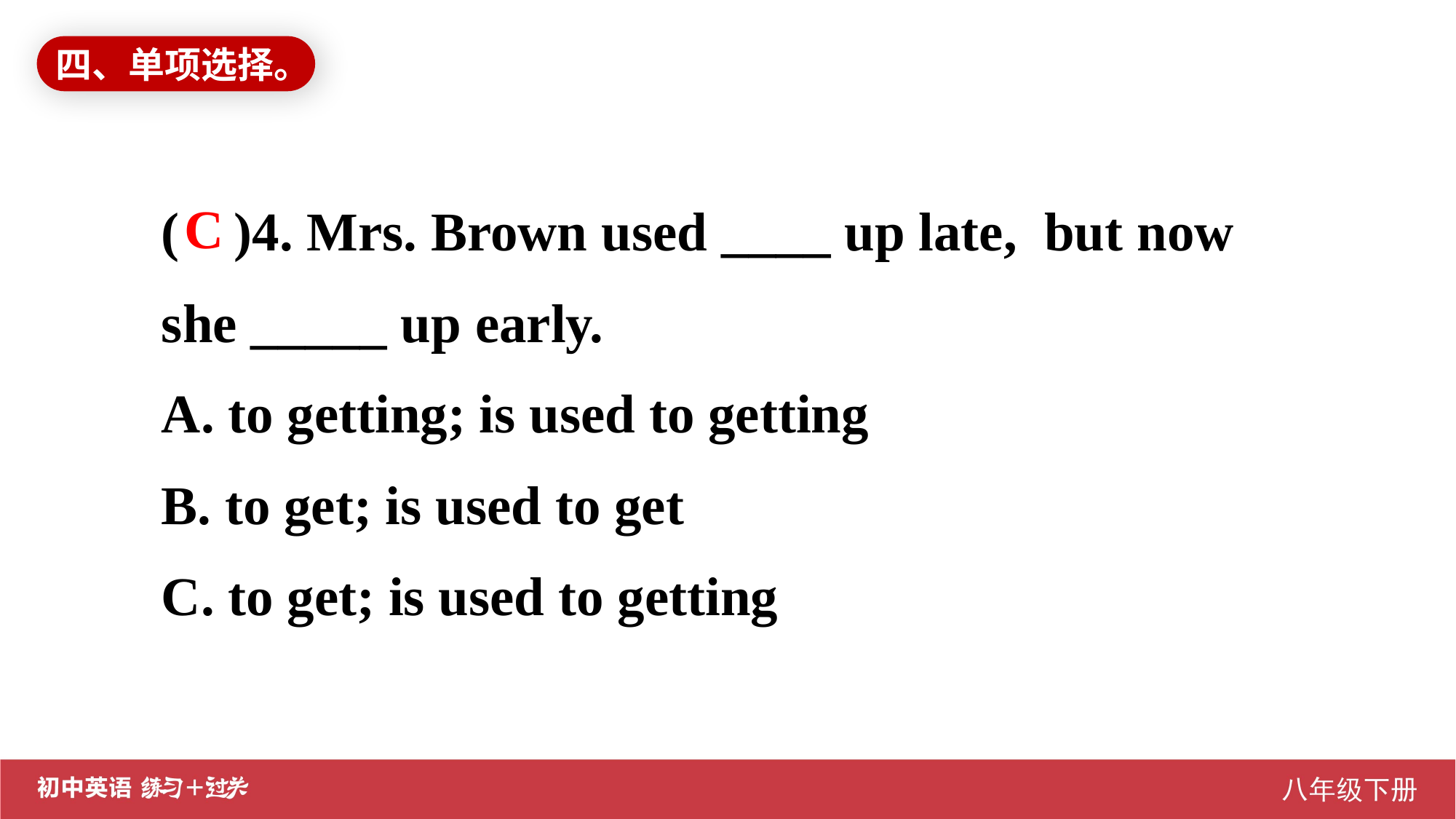

四、单项选择。
(    )4. Mrs. Brown used ____ up late,  but now she _____ up early.
A. to getting; is used to getting
B. to get; is used to get
C. to get; is used to getting
C